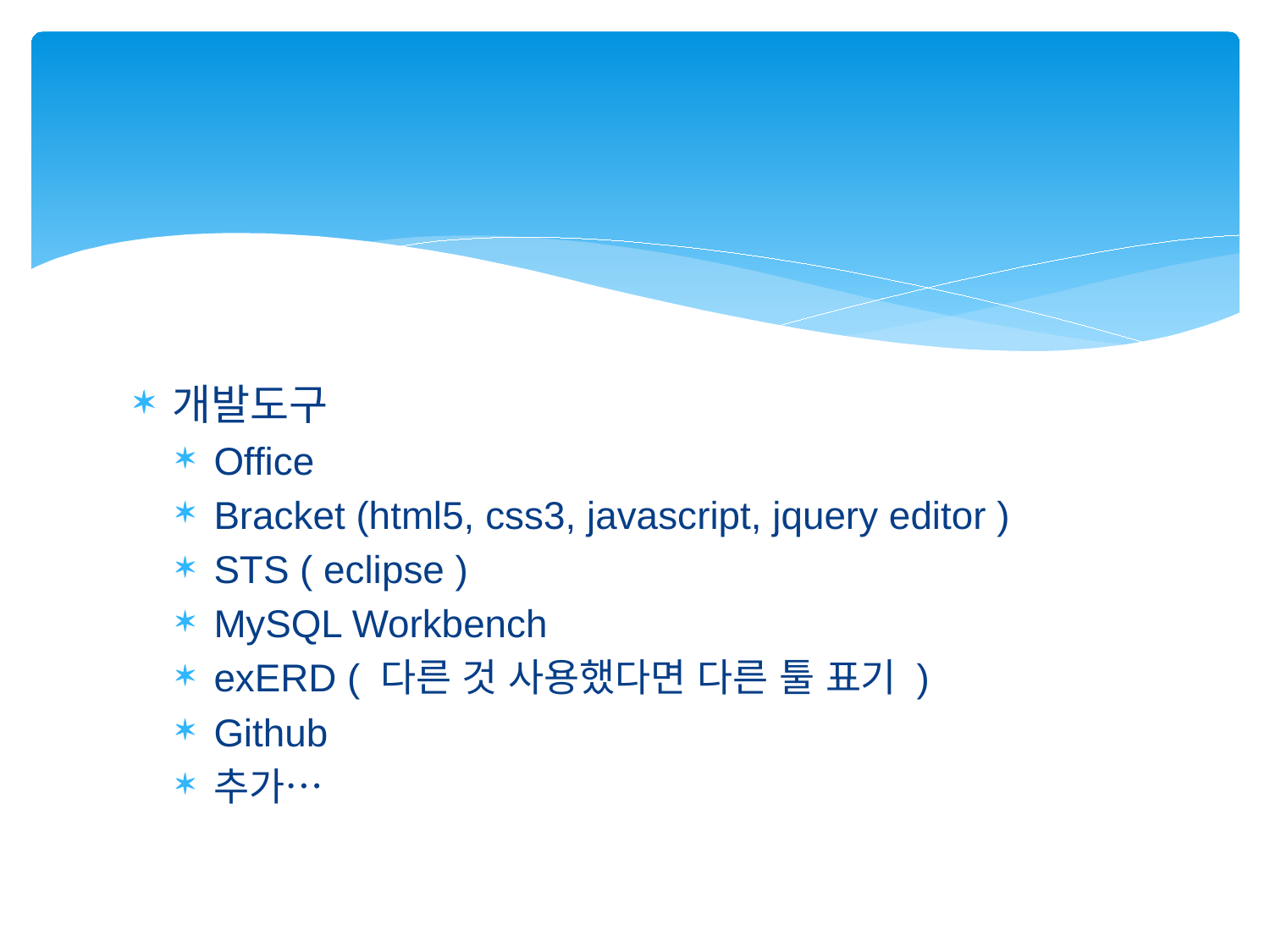

#
개발도구
Office
Bracket (html5, css3, javascript, jquery editor )
STS ( eclipse )
MySQL Workbench
exERD ( 다른 것 사용했다면 다른 툴 표기 )
Github
추가…